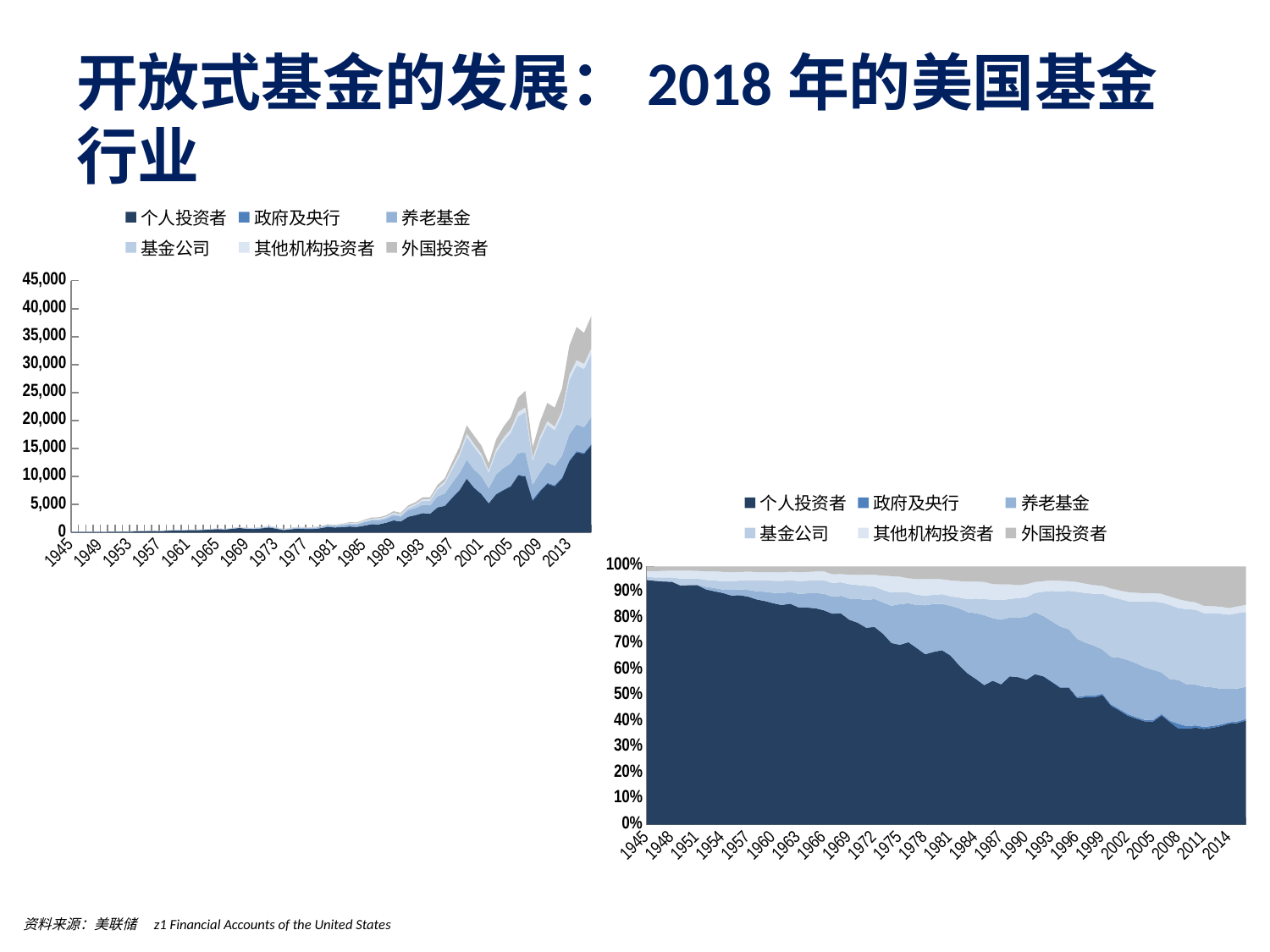

# 开放式基金的发展：2018年的美国基金行业

### Chart

| Category | 个人投资者 | 政府及央行 | 养老基金 | 基金公司 | 其他机构投资者 | 外国投资者 |
|---|---|---|---|---|---|---|
| 1945 | 144.85500000000008 | 0.0 | 0.007000000000000003 | 1.81 | 3.4800000000000004 | 2.7 |
| 1946 | 138.515 | 0.0 | 0.008000000000000007 | 1.844 | 3.5989999999999998 | 2.69 |
| 1947 | 136.405 | 0.0 | 0.010000000000000005 | 2.193 | 3.741 | 2.48 |
| 1948 | 135.48600000000008 | 0.0 | 0.012999999999999998 | 2.3459999999999988 | 3.8579999999999997 | 2.3049999999999997 |
| 1949 | 142.455 | 0.0 | 0.02000000000000001 | 4.07 | 4.749 | 2.4899999999999998 |
| 1950 | 164.696 | 0.0 | 0.029 | 4.497 | 5.381 | 2.925 |
| 1951 | 184.698 | 0.0 | 0.31600000000000017 | 4.708 | 5.91 | 3.4499999999999997 |
| 1952 | 181.107 | 0.0 | 1.899 | 5.3260000000000005 | 6.641 | 3.705 |
| 1953 | 177.572 | 0.0 | 2.467 | 5.761 | 6.953 | 3.65 |
| 1954 | 222.895 | 0.0 | 3.253 | 7.8409999999999975 | 9.114 | 5.254 |
| 1955 | 265.15400000000017 | 0.0 | 6.285 | 9.726999999999999 | 10.932 | 6.575 |
| 1956 | 287.59099999999984 | 0.0 | 7.265000000000001 | 11.007 | 10.793999999999999 | 6.961 |
| 1957 | 266.23399999999964 | 0.0 | 7.789 | 10.931000000000001 | 10.33 | 6.091 |
| 1958 | 333.40099999999984 | 0.0 | 11.961 | 15.656000000000002 | 12.727999999999998 | 8.305000000000005 |
| 1959 | 364.442 | 0.0 | 15.025 | 18.24799999999999 | 13.742 | 9.363000000000007 |
| 1960 | 364.553 | 0.0 | 17.145000000000003 | 19.77 | 14.287999999999998 | 9.302000000000005 |
| 1961 | 443.21699999999964 | 0.0 | 23.756 | 24.936 | 17.377 | 11.808 |
| 1962 | 431.22999999999985 | 0.0 | 22.885 | 22.701 | 16.671 | 10.336 |
| 1963 | 469.8949999999998 | 0.0 | 29.17 | 27.552 | 19.372999999999987 | 12.485000000000005 |
| 1964 | 544.1269999999996 | 0.0 | 35.70500000000001 | 31.477000000000004 | 22.101999999999997 | 13.835000000000004 |
| 1965 | 616.096 | 0.0 | 43.254000000000005 | 36.435 | 24.538999999999987 | 14.599 |
| 1966 | 548.264 | 0.0 | 42.26800000000002 | 34.19900000000001 | 23.05 | 12.643 |
| 1967 | 682.128 | 0.0 | 55.004000000000005 | 44.536 | 27.927999999999987 | 25.511 |
| 1968 | 815.3339999999996 | 0.0 | 67.256 | 52.419000000000004 | 31.559 | 29.517 |
| 1969 | 667.3559999999997 | 0.0 | 68.725 | 46.868 | 30.899 | 26.76099999999999 |
| 1970 | 650.213 | 0.0 | 77.187 | 43.982 | 32.642 | 27.209 |
| 1971 | 743.724 | 0.0 | 104.051 | 53.986000000000004 | 42.29900000000003 | 30.81100000000001 |
| 1972 | 921.384 | 0.0 | 130.017 | 57.474000000000004 | 55.346999999999994 | 39.059000000000005 |
| 1973 | 693.87 | 0.0 | 113.75700000000002 | 44.92400000000001 | 52.271 | 33.516000000000005 |
| 1974 | 445.03399999999976 | 0.0 | 91.15499999999999 | 32.257000000000005 | 40.12500000000002 | 23.92099999999999 |
| 1975 | 584.599 | 0.0 | 132.29899999999998 | 39.483000000000004 | 49.59800000000001 | 33.399 |
| 1976 | 731.164 | 0.0 | 155.601 | 43.24600000000001 | 56.74200000000001 | 47.475 |
| 1977 | 630.97 | 0.0 | 153.60999999999999 | 36.585 | 56.28500000000001 | 45.12900000000001 |
| 1978 | 640.129 | 0.0 | 183.608 | 36.72400000000001 | 61.29900000000003 | 47.858999999999995 |
| 1979 | 767.889 | 0.0 | 212.537 | 40.306000000000004 | 71.087 | 55.434000000000005 |
| 1980 | 1010.47 | 0.0 | 267.7679999999998 | 55.94199999999999 | 86.15799999999999 | 74.586 |
| 1981 | 905.145 | 0.0 | 266.279 | 50.586999999999996 | 85.334 | 74.68299999999998 |
| 1982 | 966.3179999999996 | 0.0 | 343.116 | 65.03699999999999 | 99.69000000000001 | 88.324 |
| 1983 | 1088.5729999999999 | 0.0 | 439.90700000000004 | 93.223 | 124.708 | 109.555 |
| 1984 | 1009.964 | 0.0 | 455.49199999999973 | 100.82300000000001 | 118.03400000000002 | 104.85199999999999 |
| 1985 | 1226.8719999999998 | 0.0 | 615.0169999999997 | 141.366 | 150.35900000000004 | 136.791 |
| 1986 | 1495.1689999999999 | 0.21900000000000008 | 649.3870000000001 | 191.89600000000004 | 162.35600000000008 | 183.172 |
| 1987 | 1472.855 | 0.6870000000000004 | 677.498 | 207.011 | 163.243 | 189.006 |
| 1988 | 1766.266 | 1.6879999999999993 | 699.1179999999996 | 219.81500000000003 | 174.91899999999998 | 213.81300000000002 |
| 1989 | 2177.525 | 3.25 | 877.516 | 287.748 | 191.207 | 275.709 |
| 1990 | 1981.36 | 4.75 | 857.7450000000001 | 266.583 | 178.25300000000001 | 242.61499999999998 |
| 1991 | 2822.437 | 6.25 | 1158.7160000000001 | 363.29499999999985 | 205.875 | 291.2 |
| 1992 | 3112.8500000000013 | 7.75 | 1260.762 | 510.51 | 221.2499999999999 | 308.8469999999998 |
| 1993 | 3478.889 | 9.267000000000001 | 1470.292 | 741.2470000000001 | 256.1739999999998 | 340.99699999999973 |
| 1994 | 3350.509 | 10.598 | 1485.7849999999999 | 856.8489999999996 | 260.94 | 352.812 |
| 1995 | 4498.259 | 26.415 | 1897.774 | 1258.991 | 315.70700000000005 | 484.18 |
| 1996 | 4756.076 | 46.898 | 2181.6369999999997 | 1768.5290000000002 | 367.6520000000002 | 585.2800000000003 |
| 1997 | 6191.067 | 78.426 | 2574.1679999999997 | 2417.065 | 452.624 | 838.216 |
| 1998 | 7526.071000000001 | 98.549 | 2966.657 | 3068.563 | 506.9539999999998 | 1108.6609999999998 |
| 1999 | 9619.058999999988 | 98.289 | 3271.384 | 4135.256 | 588.7439999999999 | 1435.081 |
| 2000 | 7974.4169999999995 | 93.21400000000003 | 3178.325 | 4012.645 | 558.523 | 1482.537 |
| 2001 | 6873.424 | 87.973 | 3094.7819999999997 | 3539.3230000000012 | 507.2679999999998 | 1441.451 |
| 2002 | 5221.378 | 79.254 | 2595.77 | 2820.68 | 439.58599999999984 | 1229.421 |
| 2003 | 6811.828 | 93.44400000000005 | 3467.5640000000003 | 3961.0840000000003 | 558.471 | 1696.233 |
| 2004 | 7552.807000000002 | 107.232 | 3848.132 | 4790.493 | 630.3479999999994 | 1952.1729999999998 |
| 2005 | 8237.227999999994 | 116.222 | 4004.214 | 5442.714000000001 | 683.7310000000001 | 2117.753 |
| 2006 | 10195.86699999999 | 133.097 | 3877.033 | 6535.527 | 794.758 | 2558.4110000000014 |
| 2007 | 10046.929 | 141.91 | 4062.651000000001 | 7301.964000000001 | 824.019 | 2953.999 |
| 2008 | 5673.4479999999985 | 279.514 | 2586.714 | 4246.9169999999995 | 523.8159999999997 | 1929.859 |
| 2009 | 7352.8650000000025 | 204.866 | 3187.4910000000013 | 5776.610000000002 | 624.7919999999999 | 2657.426 |
| 2010 | 8704.209 | 203.31 | 3647.776 | 6722.42 | 658.0459999999997 | 3213.464 |
| 2011 | 8273.469999999988 | 182.86 | 3470.054 | 6360.477999999999 | 631.3979999999996 | 3397.174 |
| 2012 | 9648.224000000006 | 178.80700000000004 | 3849.501 | 7371.706999999999 | 712.9399999999997 | 3952.993 |
| 2013 | 12744.414000000002 | 197.80100000000004 | 4622.025000000002 | 9705.692999999994 | 890.49 | 5204.383000000001 |
| 2014 | 14369.054 | 207.08200000000008 | 4760.721000000001 | 10538.531000000004 | 945.3130000000001 | 5921.51 |
| 2015 | 14044.816999999988 | 211.31300000000002 | 4540.065000000001 | 10434.704000000005 | 926.6689999999999 | 5507.256 |
| 2016 | 15621.52 | 224.791 | 4802.843999999999 | 11203.949999999995 | 1084.85 | 5746.688 |

### Chart

| Category | 个人投资者 | 政府及央行 | 养老基金 | 基金公司 | 其他机构投资者 | 外国投资者 |
|---|---|---|---|---|---|---|
| 1945 | 144.85500000000008 | 0.0 | 0.007000000000000003 | 1.81 | 3.4800000000000004 | 2.7 |
| 1946 | 138.515 | 0.0 | 0.008000000000000007 | 1.844 | 3.5989999999999998 | 2.69 |
| 1947 | 136.405 | 0.0 | 0.010000000000000005 | 2.193 | 3.741 | 2.48 |
| 1948 | 135.48600000000008 | 0.0 | 0.012999999999999998 | 2.3459999999999988 | 3.8579999999999997 | 2.3049999999999997 |
| 1949 | 142.455 | 0.0 | 0.02000000000000001 | 4.07 | 4.749 | 2.4899999999999998 |
| 1950 | 164.696 | 0.0 | 0.029 | 4.497 | 5.381 | 2.925 |
| 1951 | 184.698 | 0.0 | 0.31600000000000017 | 4.708 | 5.91 | 3.4499999999999997 |
| 1952 | 181.107 | 0.0 | 1.899 | 5.3260000000000005 | 6.641 | 3.705 |
| 1953 | 177.572 | 0.0 | 2.467 | 5.761 | 6.953 | 3.65 |
| 1954 | 222.895 | 0.0 | 3.253 | 7.8409999999999975 | 9.114 | 5.254 |
| 1955 | 265.15400000000017 | 0.0 | 6.285 | 9.726999999999999 | 10.932 | 6.575 |
| 1956 | 287.59099999999984 | 0.0 | 7.265000000000001 | 11.007 | 10.793999999999999 | 6.961 |
| 1957 | 266.23399999999964 | 0.0 | 7.789 | 10.931000000000001 | 10.33 | 6.091 |
| 1958 | 333.40099999999984 | 0.0 | 11.961 | 15.656000000000002 | 12.727999999999998 | 8.305000000000005 |
| 1959 | 364.442 | 0.0 | 15.025 | 18.24799999999999 | 13.742 | 9.363000000000007 |
| 1960 | 364.553 | 0.0 | 17.145000000000003 | 19.77 | 14.287999999999998 | 9.302000000000005 |
| 1961 | 443.21699999999964 | 0.0 | 23.756 | 24.936 | 17.377 | 11.808 |
| 1962 | 431.22999999999985 | 0.0 | 22.885 | 22.701 | 16.671 | 10.336 |
| 1963 | 469.8949999999998 | 0.0 | 29.17 | 27.552 | 19.372999999999987 | 12.485000000000005 |
| 1964 | 544.1269999999996 | 0.0 | 35.70500000000001 | 31.477000000000004 | 22.101999999999997 | 13.835000000000004 |
| 1965 | 616.096 | 0.0 | 43.254000000000005 | 36.435 | 24.538999999999987 | 14.599 |
| 1966 | 548.264 | 0.0 | 42.26800000000002 | 34.19900000000001 | 23.05 | 12.643 |
| 1967 | 682.128 | 0.0 | 55.004000000000005 | 44.536 | 27.927999999999987 | 25.511 |
| 1968 | 815.3339999999996 | 0.0 | 67.256 | 52.419000000000004 | 31.559 | 29.517 |
| 1969 | 667.3559999999997 | 0.0 | 68.725 | 46.868 | 30.899 | 26.76099999999999 |
| 1970 | 650.213 | 0.0 | 77.187 | 43.982 | 32.642 | 27.209 |
| 1971 | 743.724 | 0.0 | 104.051 | 53.986000000000004 | 42.29900000000003 | 30.81100000000001 |
| 1972 | 921.384 | 0.0 | 130.017 | 57.474000000000004 | 55.346999999999994 | 39.059000000000005 |
| 1973 | 693.87 | 0.0 | 113.75700000000002 | 44.92400000000001 | 52.271 | 33.516000000000005 |
| 1974 | 445.03399999999976 | 0.0 | 91.15499999999999 | 32.257000000000005 | 40.12500000000002 | 23.92099999999999 |
| 1975 | 584.599 | 0.0 | 132.29899999999998 | 39.483000000000004 | 49.59800000000001 | 33.399 |
| 1976 | 731.164 | 0.0 | 155.601 | 43.24600000000001 | 56.74200000000001 | 47.475 |
| 1977 | 630.97 | 0.0 | 153.60999999999999 | 36.585 | 56.28500000000001 | 45.12900000000001 |
| 1978 | 640.129 | 0.0 | 183.608 | 36.72400000000001 | 61.29900000000003 | 47.858999999999995 |
| 1979 | 767.889 | 0.0 | 212.537 | 40.306000000000004 | 71.087 | 55.434000000000005 |
| 1980 | 1010.47 | 0.0 | 267.7679999999998 | 55.94199999999999 | 86.15799999999999 | 74.586 |
| 1981 | 905.145 | 0.0 | 266.279 | 50.586999999999996 | 85.334 | 74.68299999999998 |
| 1982 | 966.3179999999996 | 0.0 | 343.116 | 65.03699999999999 | 99.69000000000001 | 88.324 |
| 1983 | 1088.5729999999999 | 0.0 | 439.90700000000004 | 93.223 | 124.708 | 109.555 |
| 1984 | 1009.964 | 0.0 | 455.49199999999973 | 100.82300000000001 | 118.03400000000002 | 104.85199999999999 |
| 1985 | 1226.8719999999998 | 0.0 | 615.0169999999997 | 141.366 | 150.35900000000004 | 136.791 |
| 1986 | 1495.1689999999999 | 0.21900000000000008 | 649.3870000000001 | 191.89600000000004 | 162.35600000000008 | 183.172 |
| 1987 | 1472.855 | 0.6870000000000004 | 677.498 | 207.011 | 163.243 | 189.006 |
| 1988 | 1766.266 | 1.6879999999999993 | 699.1179999999996 | 219.81500000000003 | 174.91899999999998 | 213.81300000000002 |
| 1989 | 2177.525 | 3.25 | 877.516 | 287.748 | 191.207 | 275.709 |
| 1990 | 1981.36 | 4.75 | 857.7450000000001 | 266.583 | 178.25300000000001 | 242.61499999999998 |
| 1991 | 2822.437 | 6.25 | 1158.7160000000001 | 363.29499999999985 | 205.875 | 291.2 |
| 1992 | 3112.8500000000013 | 7.75 | 1260.762 | 510.51 | 221.2499999999999 | 308.8469999999998 |
| 1993 | 3478.889 | 9.267000000000001 | 1470.292 | 741.2470000000001 | 256.1739999999998 | 340.99699999999973 |
| 1994 | 3350.509 | 10.598 | 1485.7849999999999 | 856.8489999999996 | 260.94 | 352.812 |
| 1995 | 4498.259 | 26.415 | 1897.774 | 1258.991 | 315.70700000000005 | 484.18 |
| 1996 | 4756.076 | 46.898 | 2181.6369999999997 | 1768.5290000000002 | 367.6520000000002 | 585.2800000000003 |
| 1997 | 6191.067 | 78.426 | 2574.1679999999997 | 2417.065 | 452.624 | 838.216 |
| 1998 | 7526.071000000001 | 98.549 | 2966.657 | 3068.563 | 506.9539999999998 | 1108.6609999999998 |
| 1999 | 9619.058999999988 | 98.289 | 3271.384 | 4135.256 | 588.7439999999999 | 1435.081 |
| 2000 | 7974.4169999999995 | 93.21400000000003 | 3178.325 | 4012.645 | 558.523 | 1482.537 |
| 2001 | 6873.424 | 87.973 | 3094.7819999999997 | 3539.3230000000012 | 507.2679999999998 | 1441.451 |
| 2002 | 5221.378 | 79.254 | 2595.77 | 2820.68 | 439.58599999999984 | 1229.421 |
| 2003 | 6811.828 | 93.44400000000005 | 3467.5640000000003 | 3961.0840000000003 | 558.471 | 1696.233 |
| 2004 | 7552.807000000002 | 107.232 | 3848.132 | 4790.493 | 630.3479999999994 | 1952.1729999999998 |
| 2005 | 8237.227999999994 | 116.222 | 4004.214 | 5442.714000000001 | 683.7310000000001 | 2117.753 |
| 2006 | 10195.86699999999 | 133.097 | 3877.033 | 6535.527 | 794.758 | 2558.4110000000014 |
| 2007 | 10046.929 | 141.91 | 4062.651000000001 | 7301.964000000001 | 824.019 | 2953.999 |
| 2008 | 5673.4479999999985 | 279.514 | 2586.714 | 4246.9169999999995 | 523.8159999999997 | 1929.859 |
| 2009 | 7352.8650000000025 | 204.866 | 3187.4910000000013 | 5776.610000000002 | 624.7919999999999 | 2657.426 |
| 2010 | 8704.209 | 203.31 | 3647.776 | 6722.42 | 658.0459999999997 | 3213.464 |
| 2011 | 8273.469999999988 | 182.86 | 3470.054 | 6360.477999999999 | 631.3979999999996 | 3397.174 |
| 2012 | 9648.224000000006 | 178.80700000000004 | 3849.501 | 7371.706999999999 | 712.9399999999997 | 3952.993 |
| 2013 | 12744.414000000002 | 197.80100000000004 | 4622.025000000002 | 9705.692999999994 | 890.49 | 5204.383000000001 |
| 2014 | 14369.054 | 207.08200000000008 | 4760.721000000001 | 10538.531000000004 | 945.3130000000001 | 5921.51 |
| 2015 | 14044.816999999988 | 211.31300000000002 | 4540.065000000001 | 10434.704000000005 | 926.6689999999999 | 5507.256 |
| 2016 | 15621.52 | 224.791 | 4802.843999999999 | 11203.949999999995 | 1084.85 | 5746.688 |
资料来源：美联储　z1 Financial Accounts of the United States